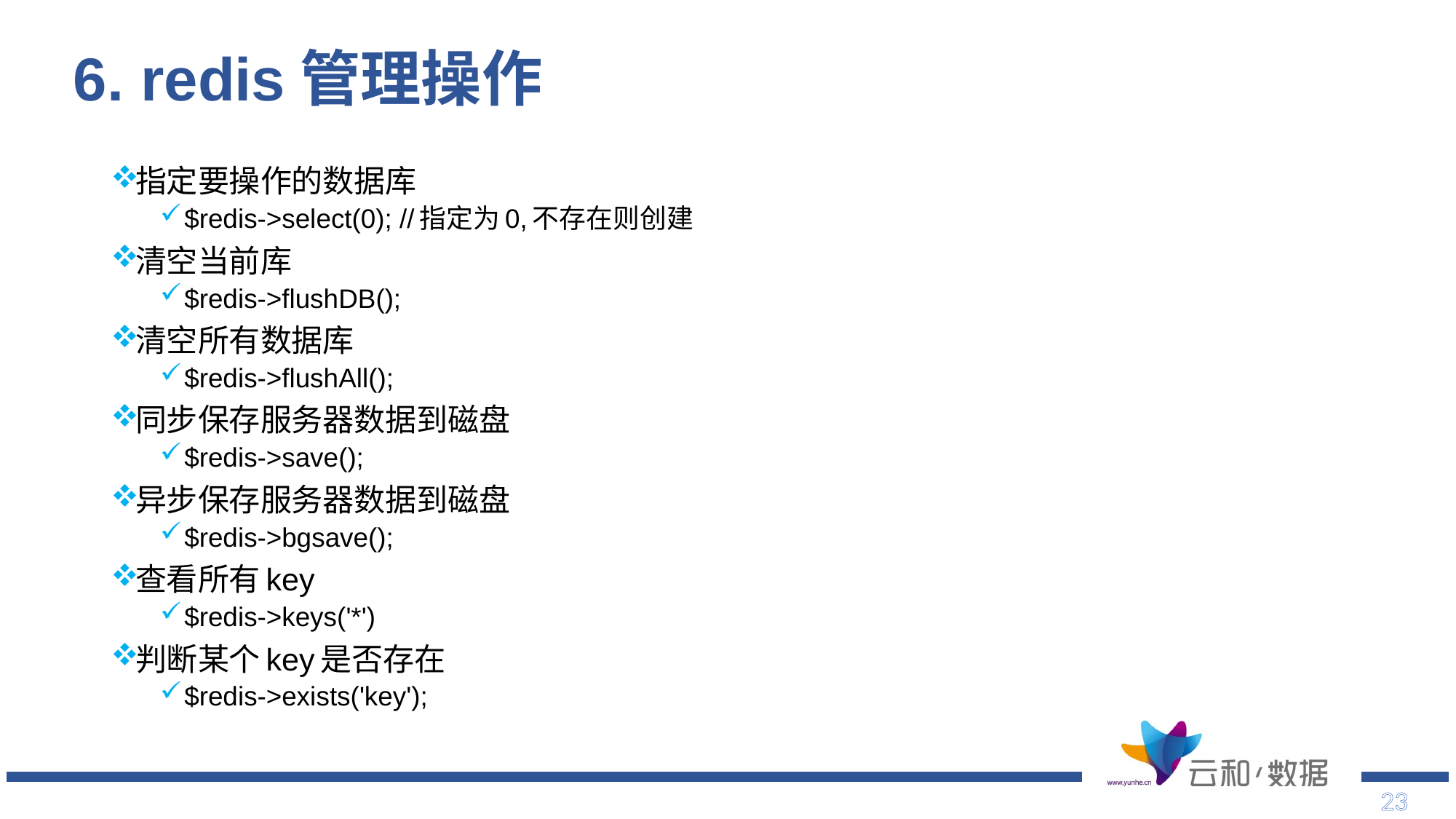

# 6. redis管理操作
指定要操作的数据库
$redis->select(0); //指定为0,不存在则创建
清空当前库
$redis->flushDB();
清空所有数据库
$redis->flushAll();
同步保存服务器数据到磁盘
$redis->save();
异步保存服务器数据到磁盘
$redis->bgsave();
查看所有key
$redis->keys('*')
判断某个key是否存在
$redis->exists('key');